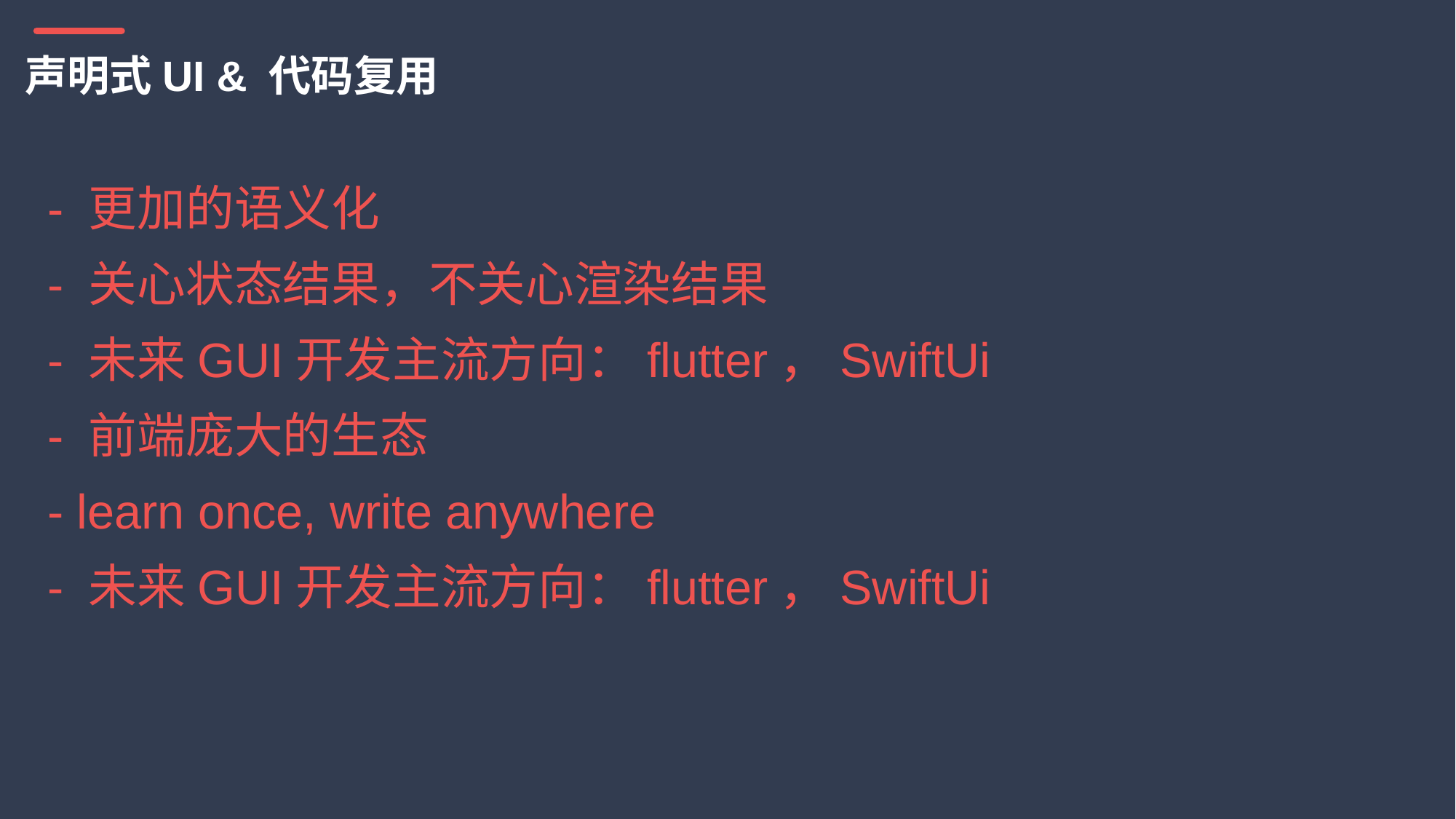

声明式UI & 代码复用
- 更加的语义化
- 关心状态结果，不关心渲染结果
- 未来GUI开发主流方向：flutter，SwiftUi
- 前端庞大的生态
- learn once, write anywhere
- 未来GUI开发主流方向：flutter，SwiftUi